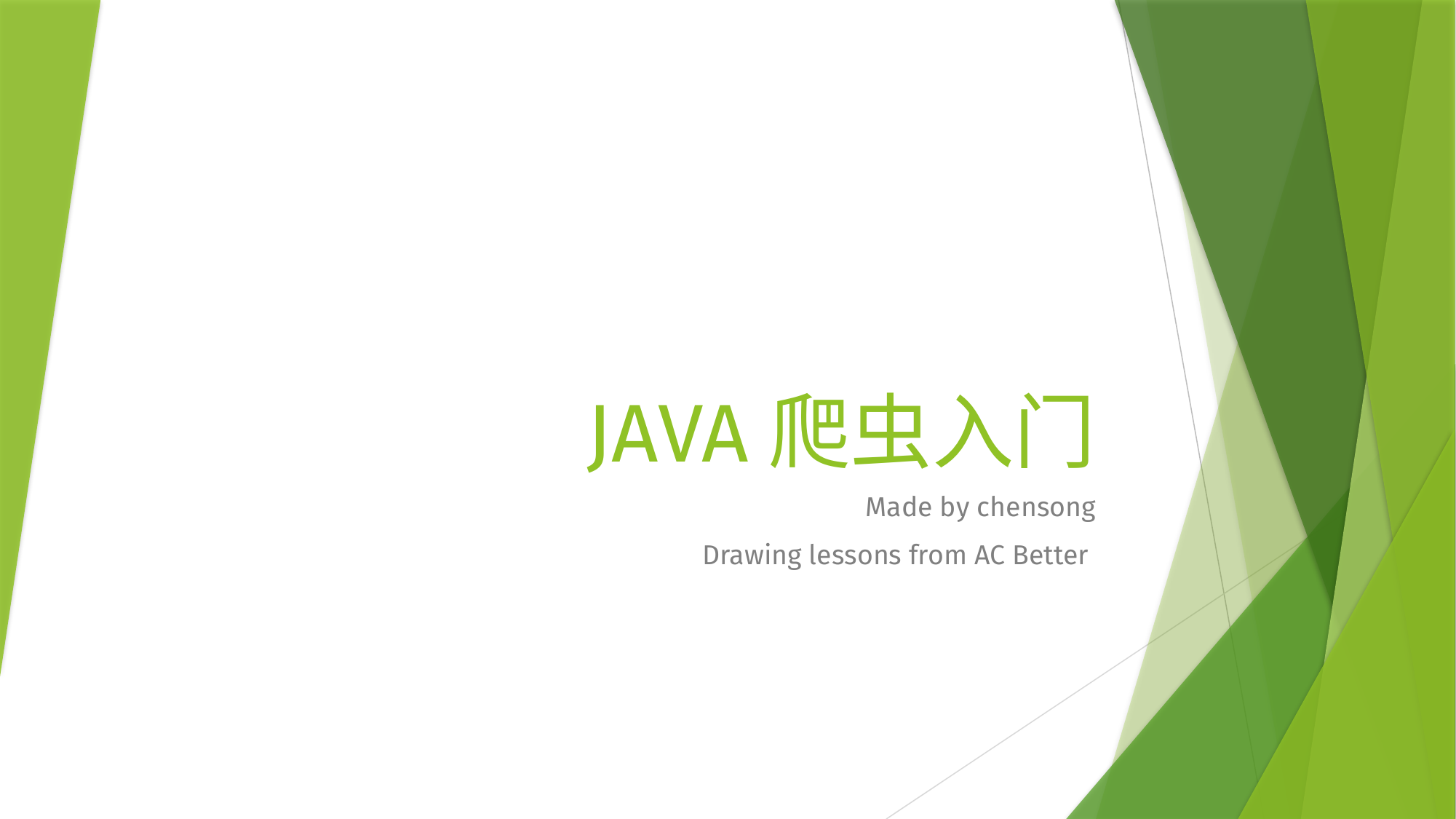

# JAVA爬虫入门
Made by chensong
Drawing lessons from AC Better